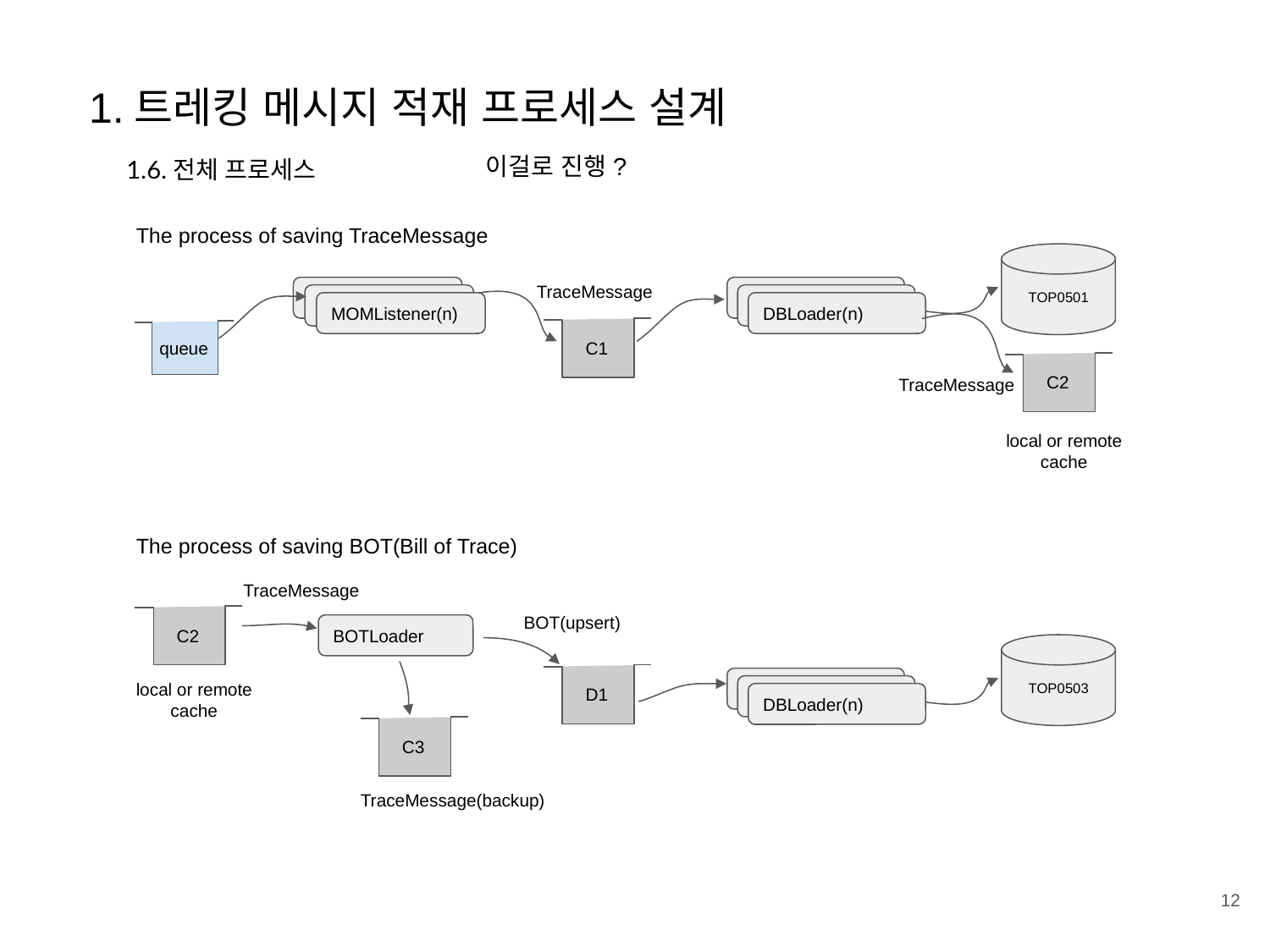

1.트레킹 메시지 적재 프로세스 설계
1.6.전체 프로세스
이걸로 진행?
The process of saving TraceMessage
TOP0501
TraceMessage
MOMListener(1)
DBLoader(1)
DBLoader(2)
MOMListener(2)

DBLoader(n)
MOMListener(n)

C1

queue

C2
TraceMessage
local or remote
cache
The process of saving BOT(Bill of Trace)
TraceMessage
BOT(upsert)

C2
BOTLoader

TOP0503

D1
local or remote
cache
DBLoader(1)
DBLoader(2)

DBLoader(n)

C3
TraceMessage(backup)
12